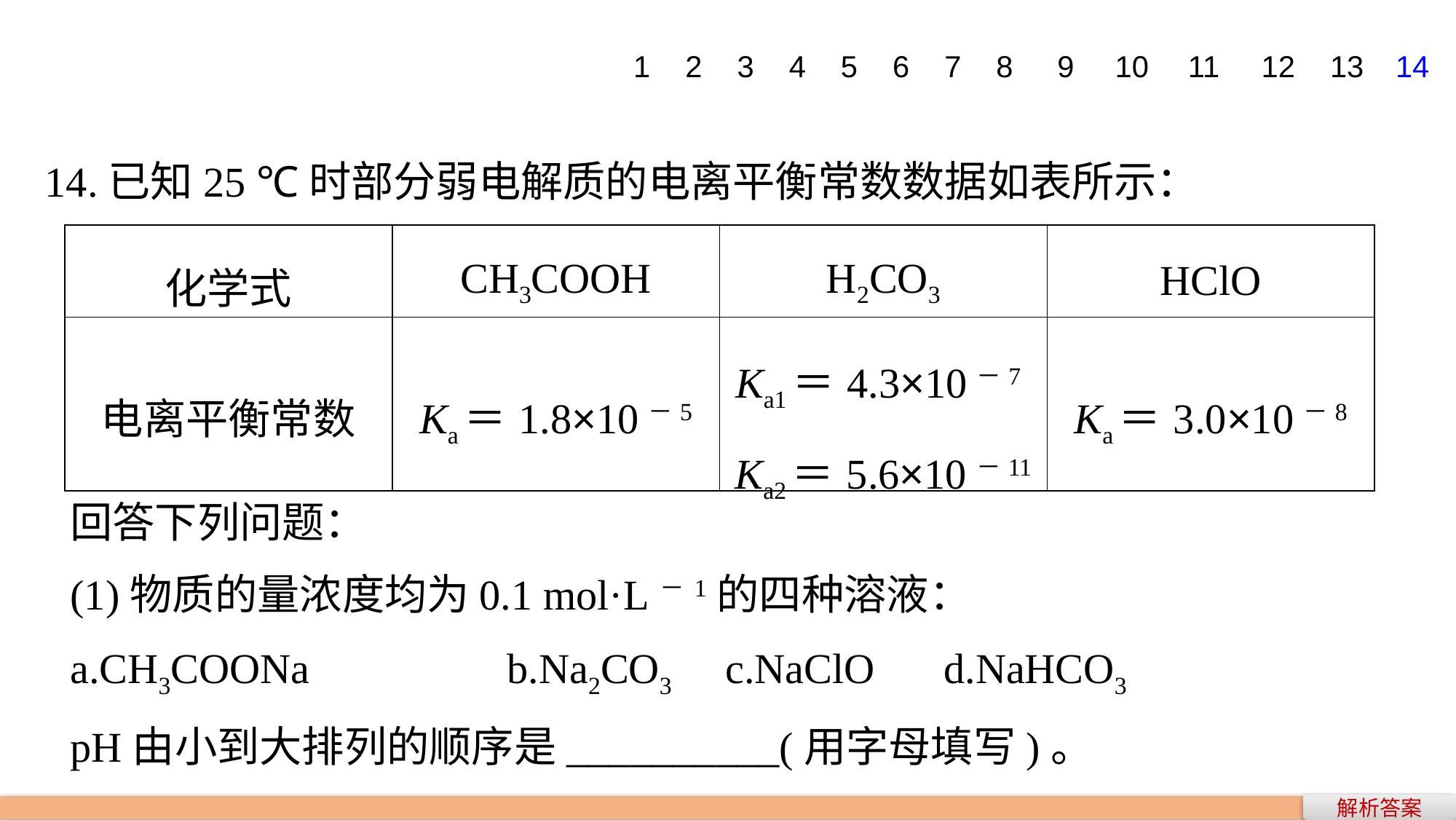

1
2
3
4
5
6
7
8
9
10
11
12
13
14
14.已知25 ℃时部分弱电解质的电离平衡常数数据如表所示：
| 化学式 | CH3COOH | H2CO3 | HClO |
| --- | --- | --- | --- |
| 电离平衡常数 | Ka＝1.8×10－5 | Ka1＝4.3×10－7 Ka2＝5.6×10－11 | Ka＝3.0×10－8 |
回答下列问题：
(1)物质的量浓度均为0.1 mol·L－1的四种溶液：
a.CH3COONa  		b.Na2CO3	c.NaClO  	d.NaHCO3
pH由小到大排列的顺序是__________(用字母填写)。
解析答案